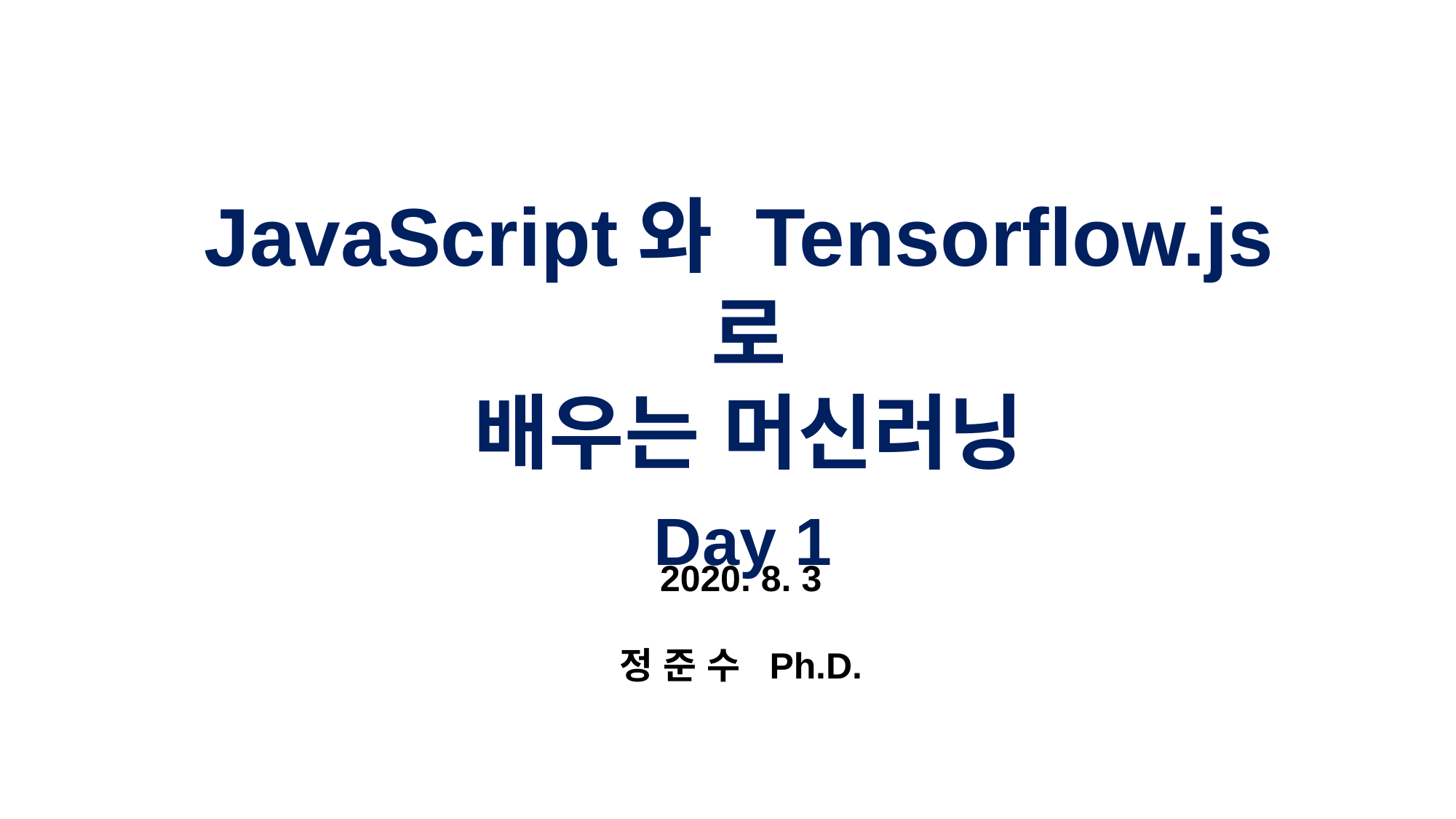

JavaScript와 Tensorflow.js로
배우는 머신러닝
Day 1
2020. 8. 3

정 준 수  Ph.D.